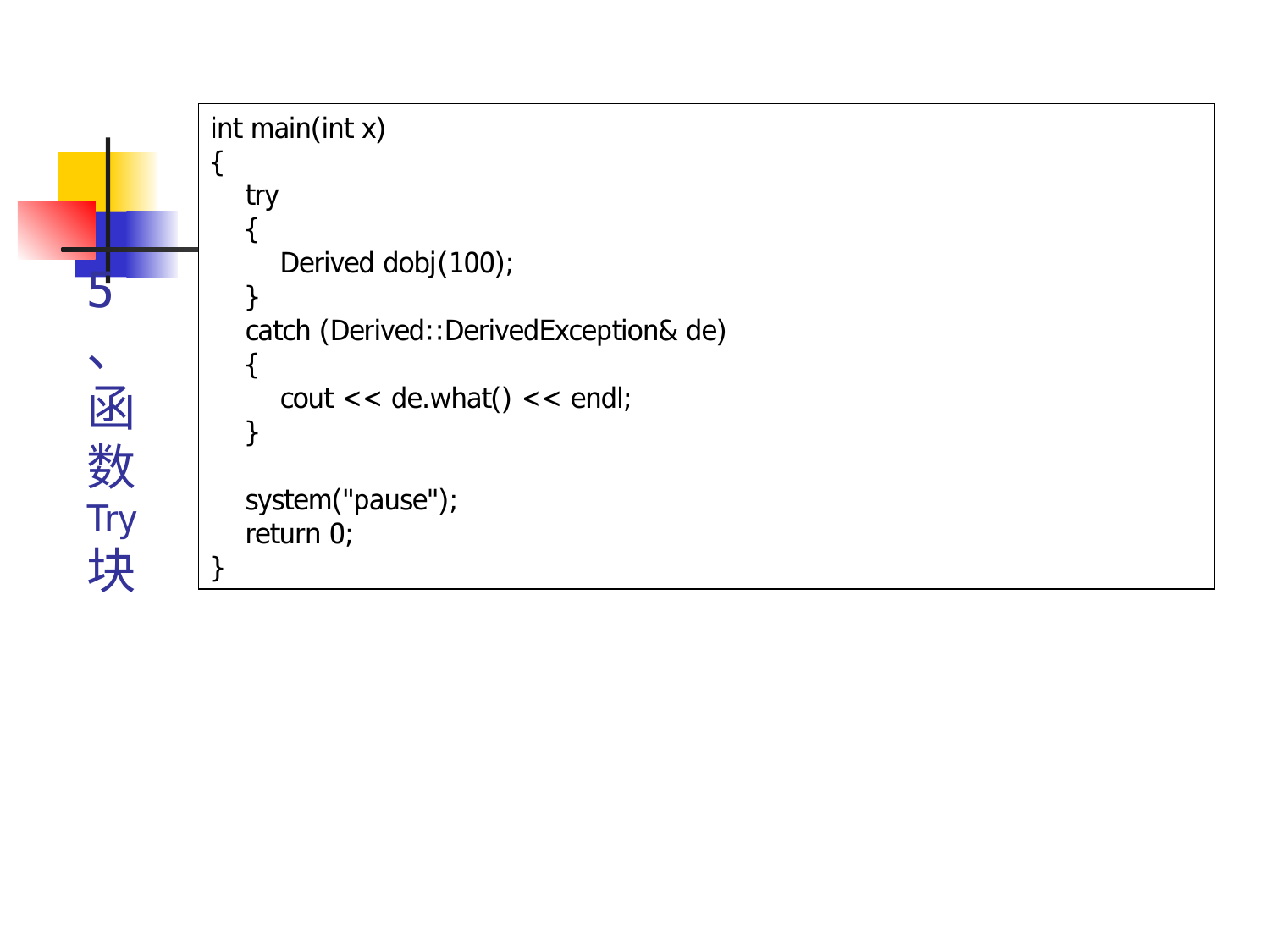

int main(int x)
{
    try
    {
        Derived dobj(100);
    }
    catch (Derived::DerivedException& de)
    {
        cout << de.what() << endl;
    }

    system("pause");
    return 0;
}

5、函数Try块